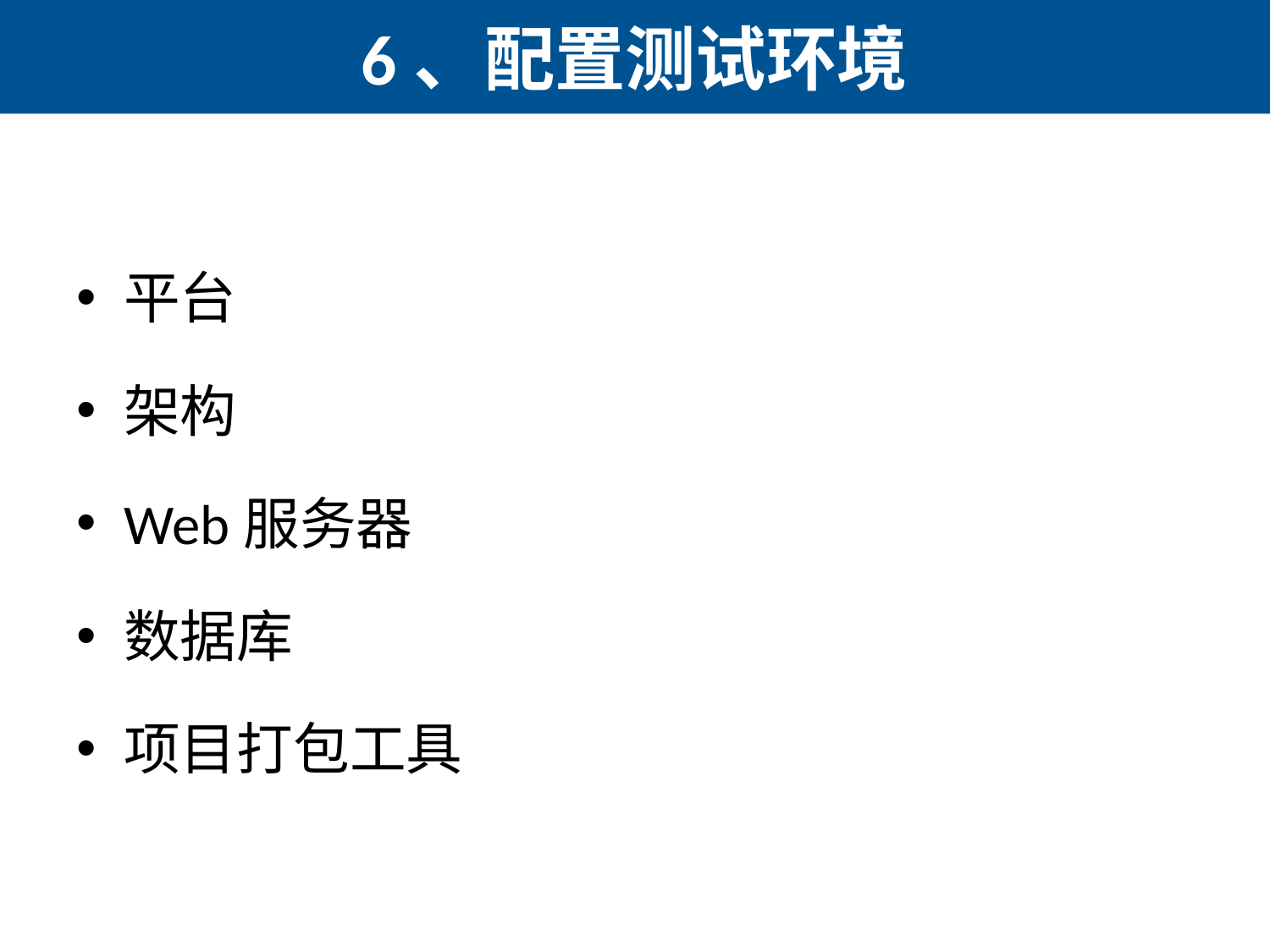

# 6、配置测试环境
平台
架构
Web服务器
数据库
项目打包工具